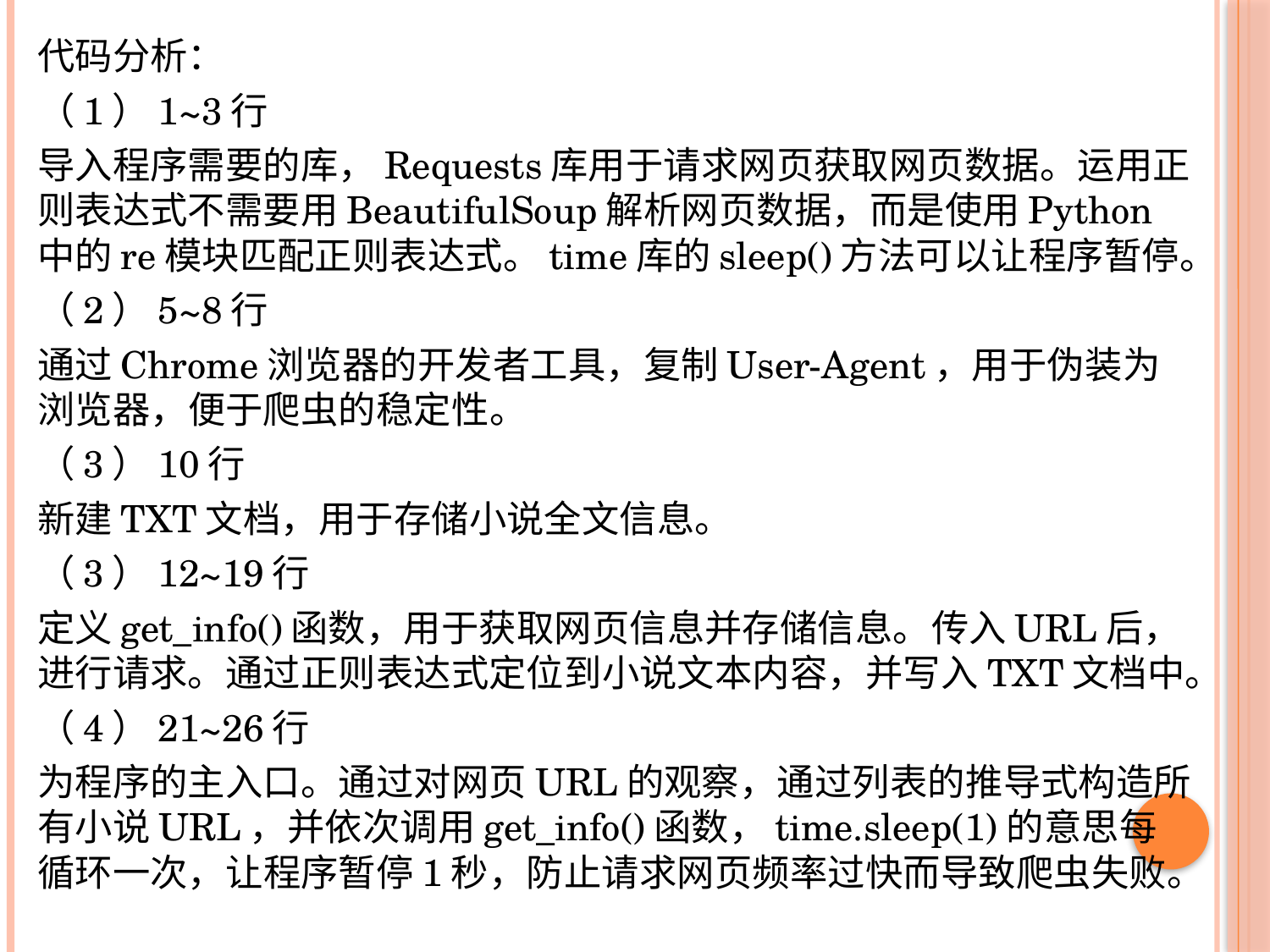

代码分析：
（1）1~3行
导入程序需要的库，Requests库用于请求网页获取网页数据。运用正则表达式不需要用BeautifulSoup解析网页数据，而是使用Python中的re模块匹配正则表达式。time库的sleep()方法可以让程序暂停。
（2）5~8行
通过Chrome浏览器的开发者工具，复制User-Agent，用于伪装为浏览器，便于爬虫的稳定性。
（3）10行
新建TXT文档，用于存储小说全文信息。
（3）12~19行
定义get_info()函数，用于获取网页信息并存储信息。传入URL后，进行请求。通过正则表达式定位到小说文本内容，并写入TXT文档中。
（4）21~26行
为程序的主入口。通过对网页URL的观察，通过列表的推导式构造所有小说URL，并依次调用get_info()函数，time.sleep(1)的意思每循环一次，让程序暂停1秒，防止请求网页频率过快而导致爬虫失败。